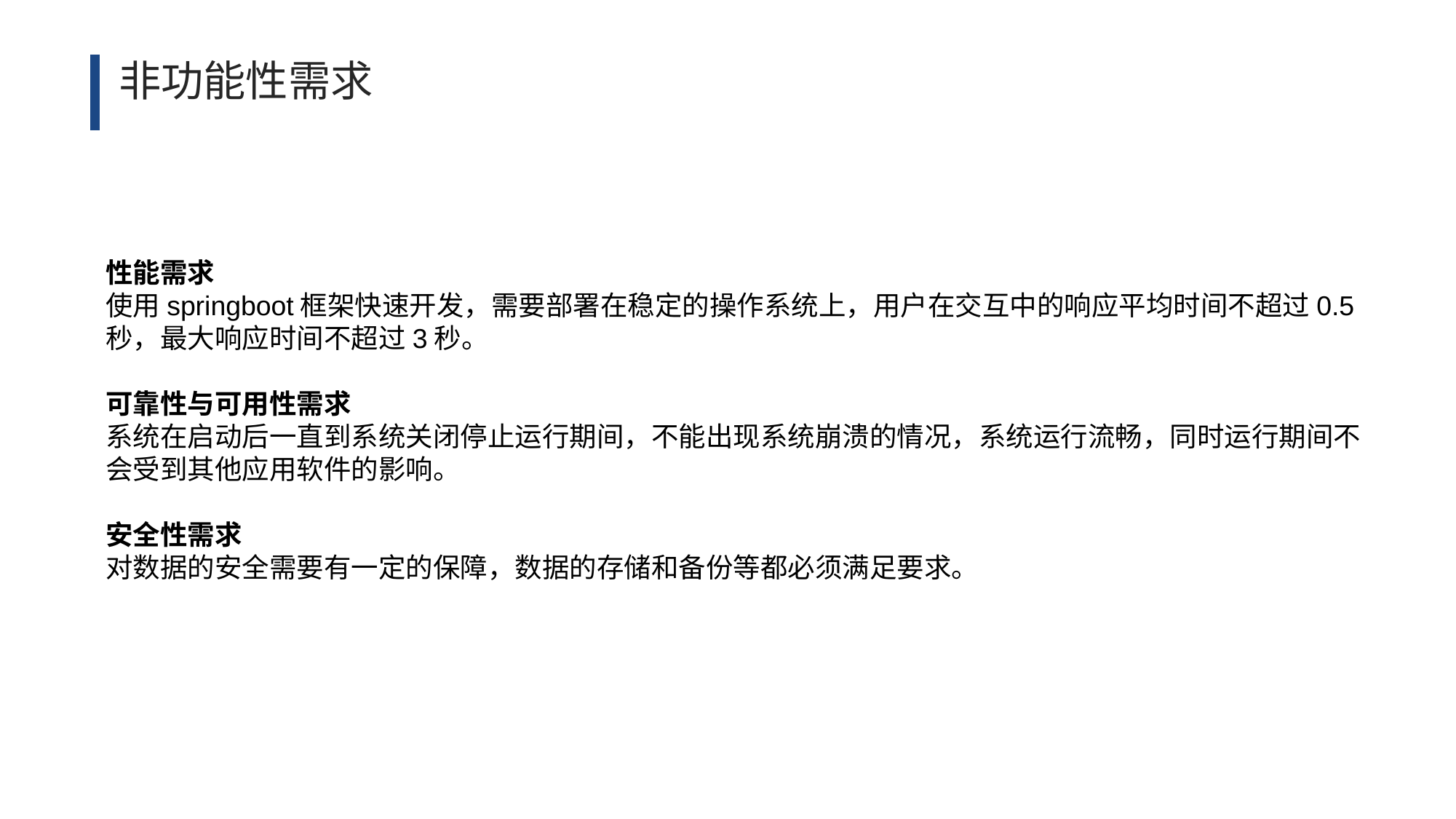

非功能性需求
性能需求
使用springboot框架快速开发，需要部署在稳定的操作系统上，用户在交互中的响应平均时间不超过0.5秒，最大响应时间不超过3秒。

可靠性与可用性需求
系统在启动后一直到系统关闭停止运行期间，不能出现系统崩溃的情况，系统运行流畅，同时运行期间不会受到其他应用软件的影响。

安全性需求
对数据的安全需要有一定的保障，数据的存储和备份等都必须满足要求。